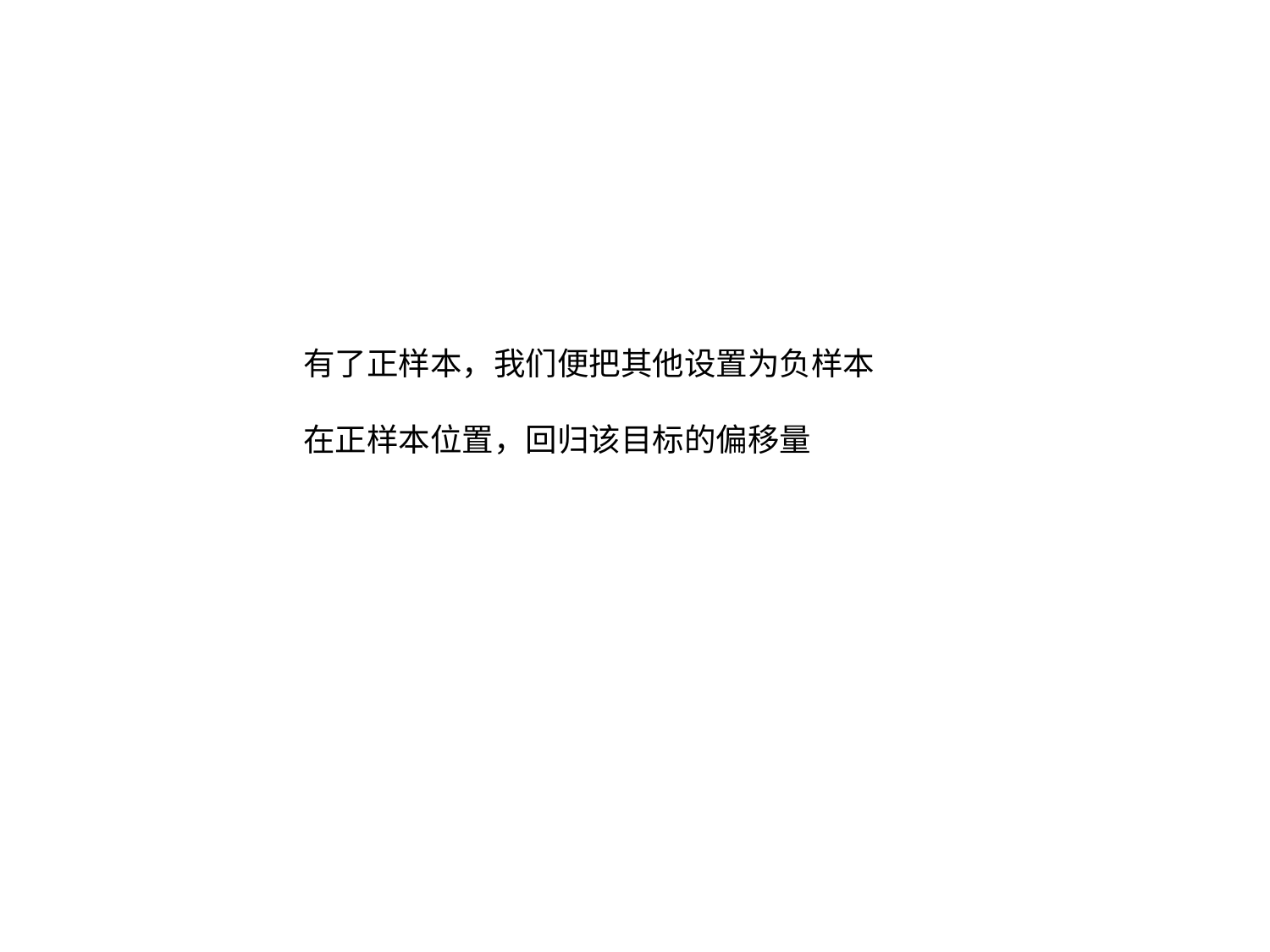

有了正样本，我们便把其他设置为负样本

在正样本位置，回归该目标的偏移量